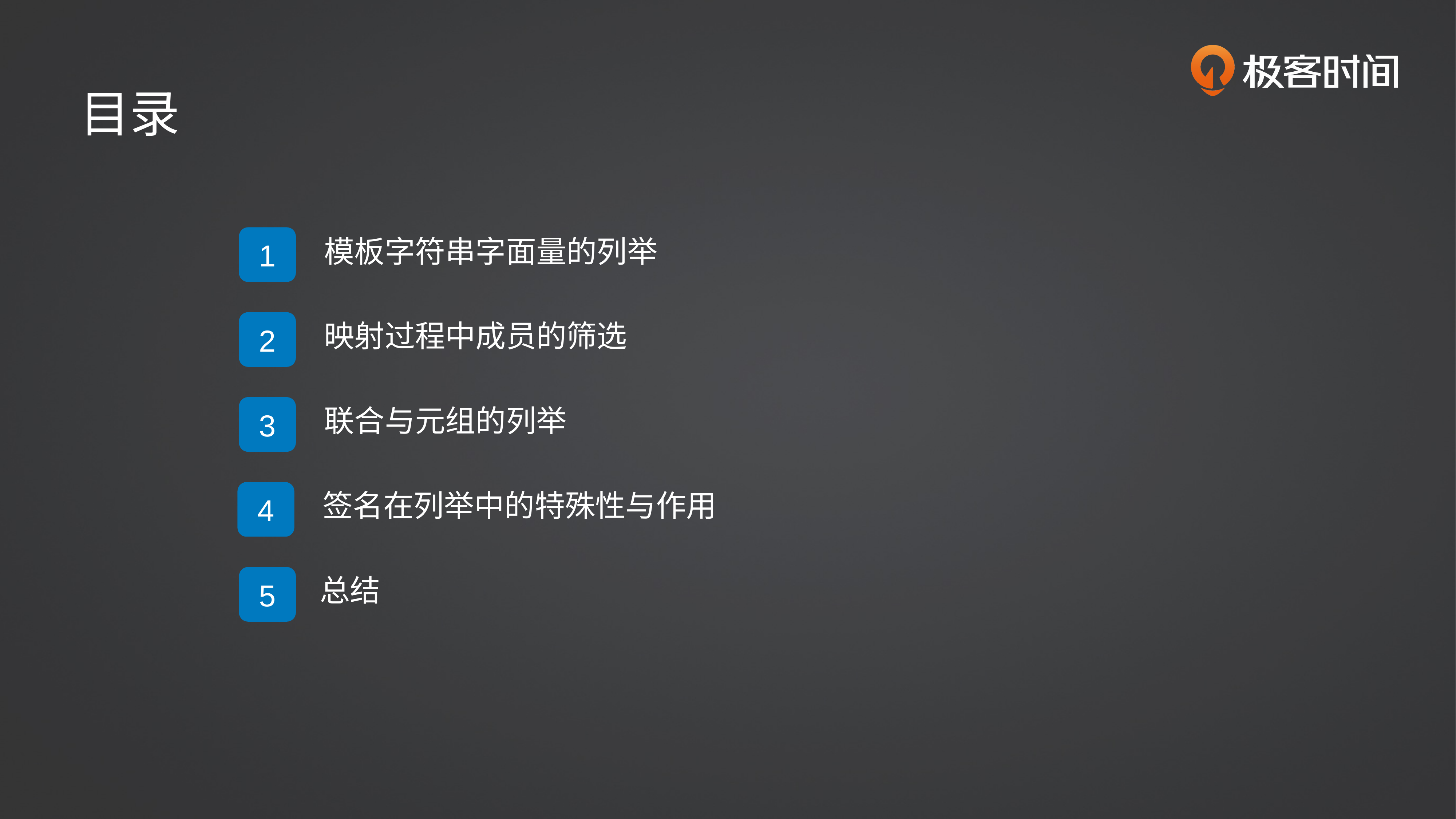

目录

1
模板字符串字面量的列举

2
映射过程中成员的筛选

3
联合与元组的列举

4
签名在列举中的特殊性与作用

5
总结